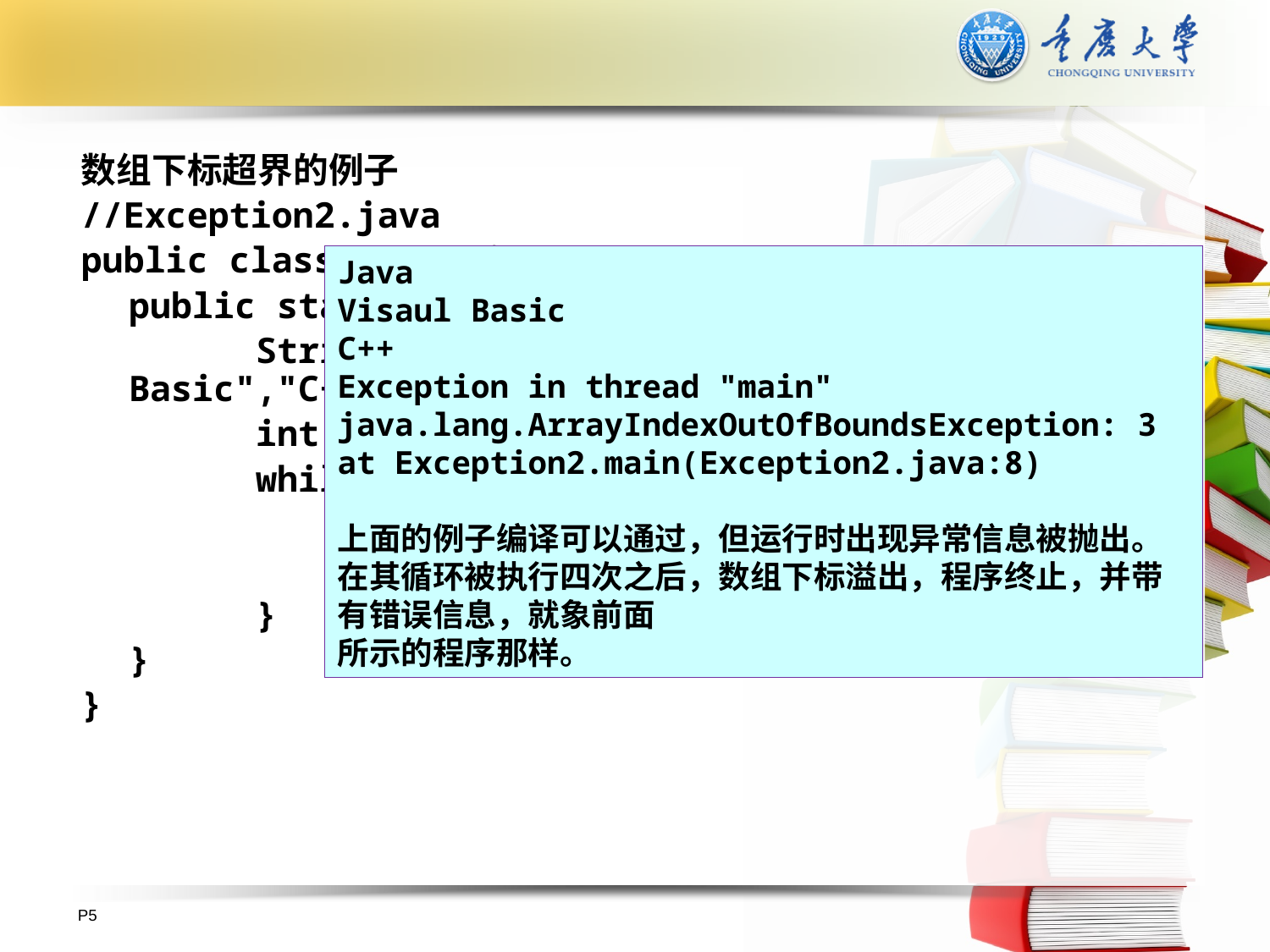

#
数组下标超界的例子
//Exception2.java
public class Exception2{
	public static void main (String args[]) {
		String langs [] = {"Java","Visaul Basic","C++"};
		int i = 0;
		while (i < 4) {
			System.out.println (langs[i]);
			i++;
		}
	}
}
Java
Visaul Basic
C++
Exception in thread "main" java.lang.ArrayIndexOutOfBoundsException: 3
at Exception2.main(Exception2.java:8)

上面的例子编译可以通过，但运行时出现异常信息被抛出。在其循环被执行四次之后，数组下标溢出，程序终止，并带有错误信息，就象前面
所示的程序那样。
P5